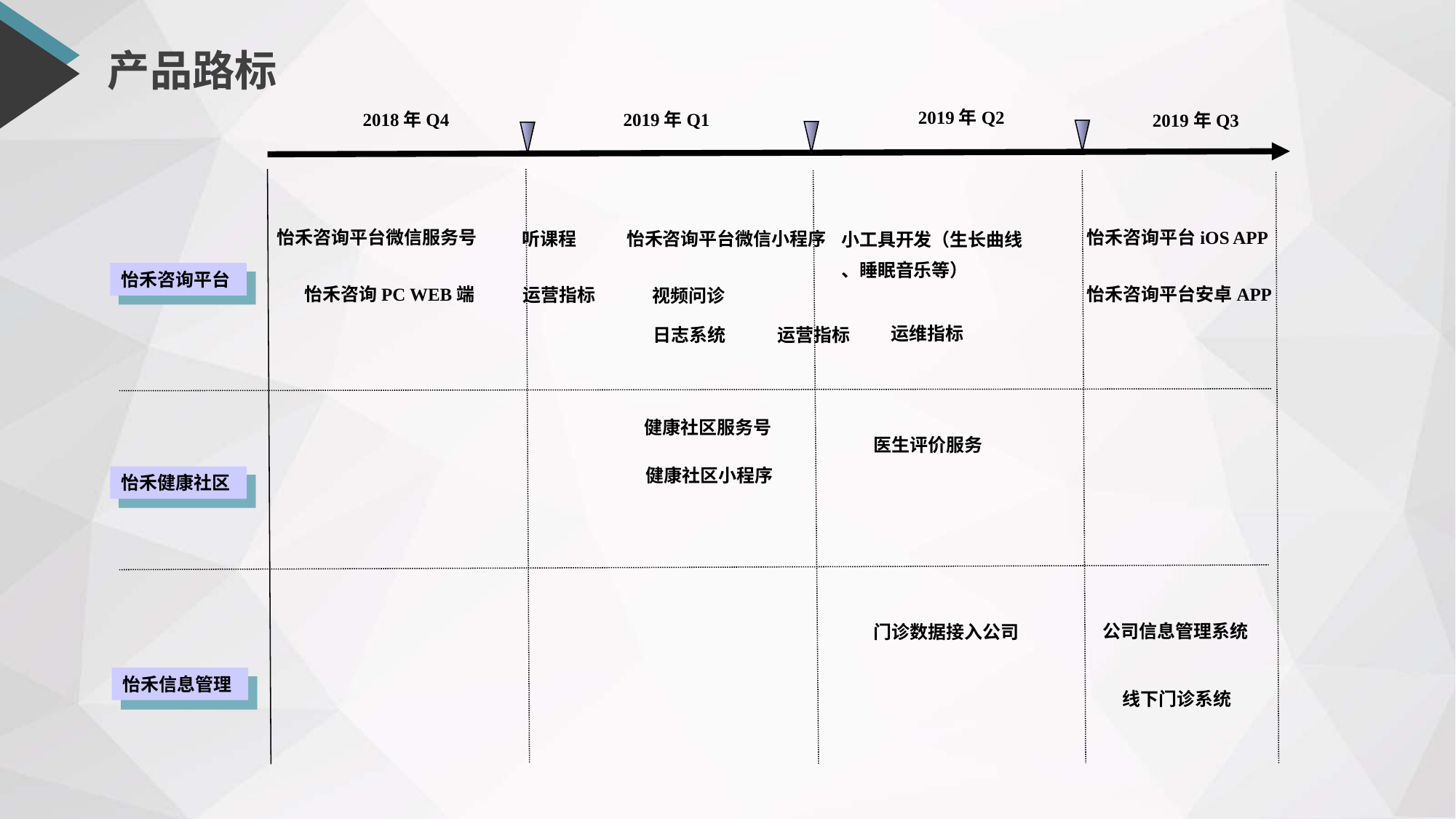

# 产品路标
2019年Q2
2019年Q1
2018年Q4
2019年Q3

怡禾咨询平台微信服务号
怡禾咨询平台iOS APP
听课程
怡禾咨询平台微信小程序
小工具开发（生长曲线
、睡眠音乐等）
怡禾咨询平台
怡禾咨询PC WEB端
怡禾咨询平台安卓APP
运营指标
视频问诊
运维指标
日志系统
运营指标

健康社区服务号
医生评价服务
健康社区小程序
怡禾健康社区

公司信息管理系统
门诊数据接入公司
怡禾信息管理
线下门诊系统